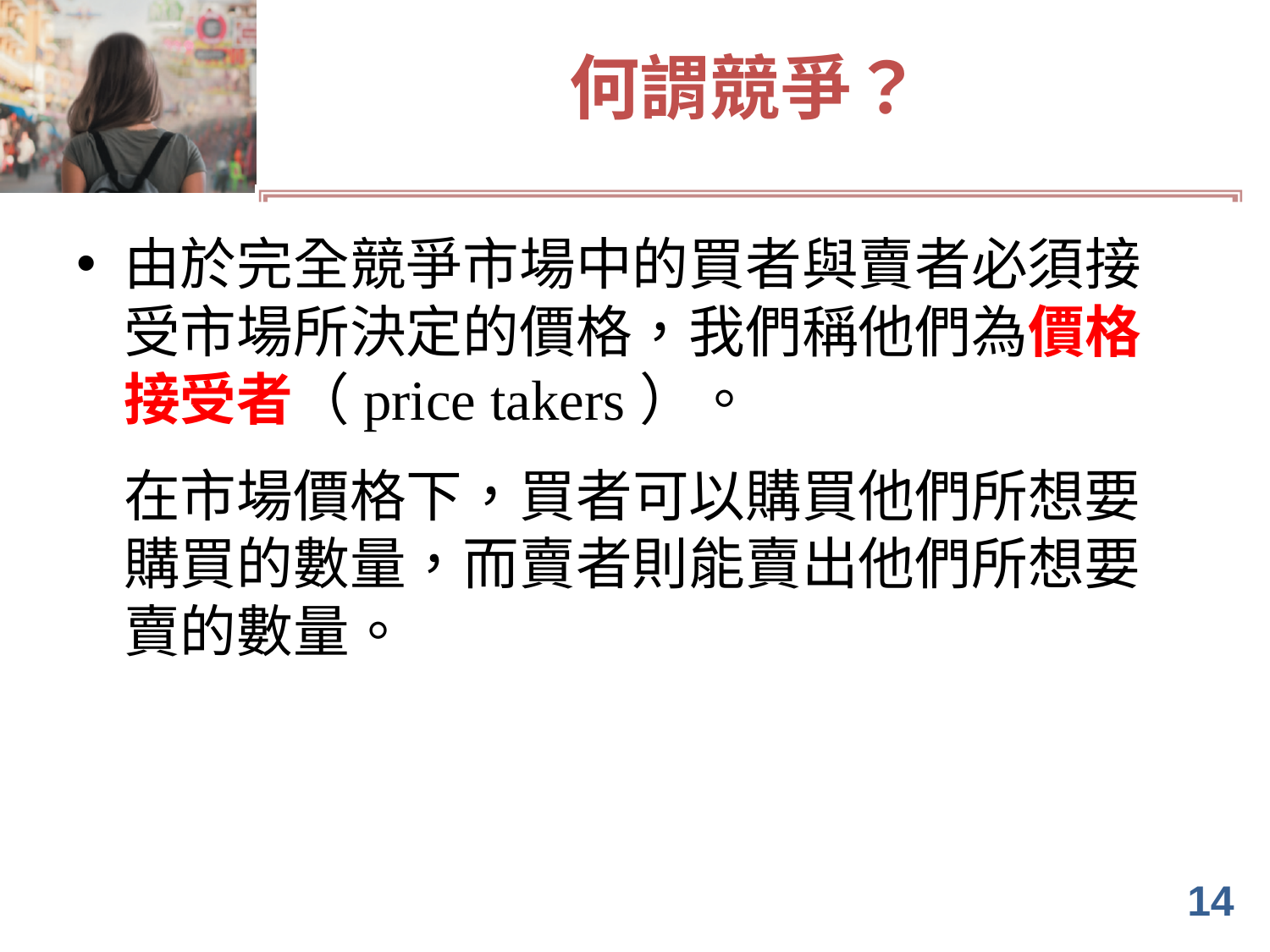

# 何謂競爭？
由於完全競爭市場中的買者與賣者必須接受市場所決定的價格，我們稱他們為價格接受者（price takers）。

	在市場價格下，買者可以購買他們所想要購買的數量，而賣者則能賣出他們所想要賣的數量。
14